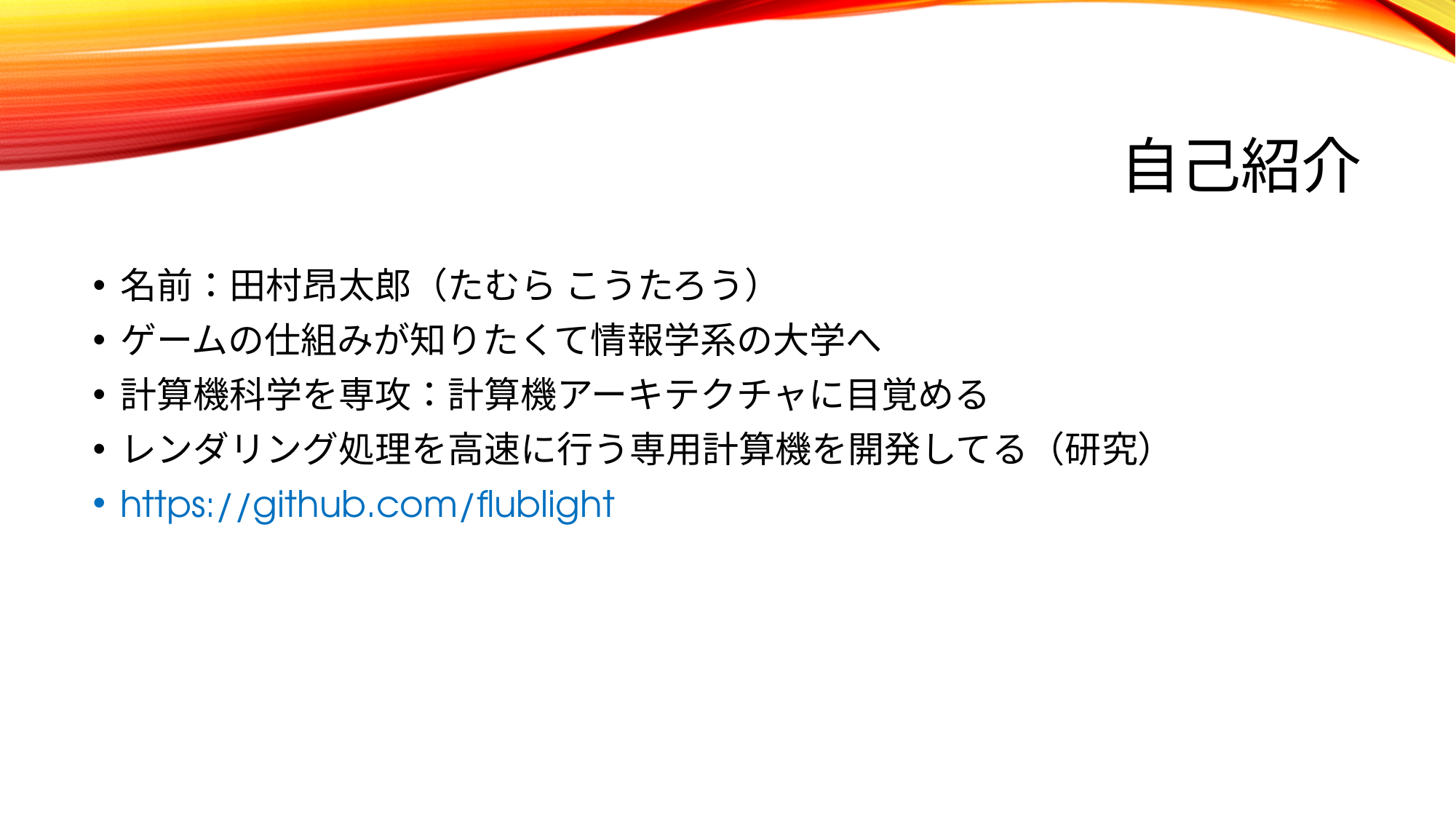

# 自己紹介
名前：田村昂太郎（たむら こうたろう）
ゲームの仕組みが知りたくて情報学系の大学へ
計算機科学を専攻：計算機アーキテクチャに目覚める
レンダリング処理を高速に行う専用計算機を開発してる（研究）
https://github.com/flublight